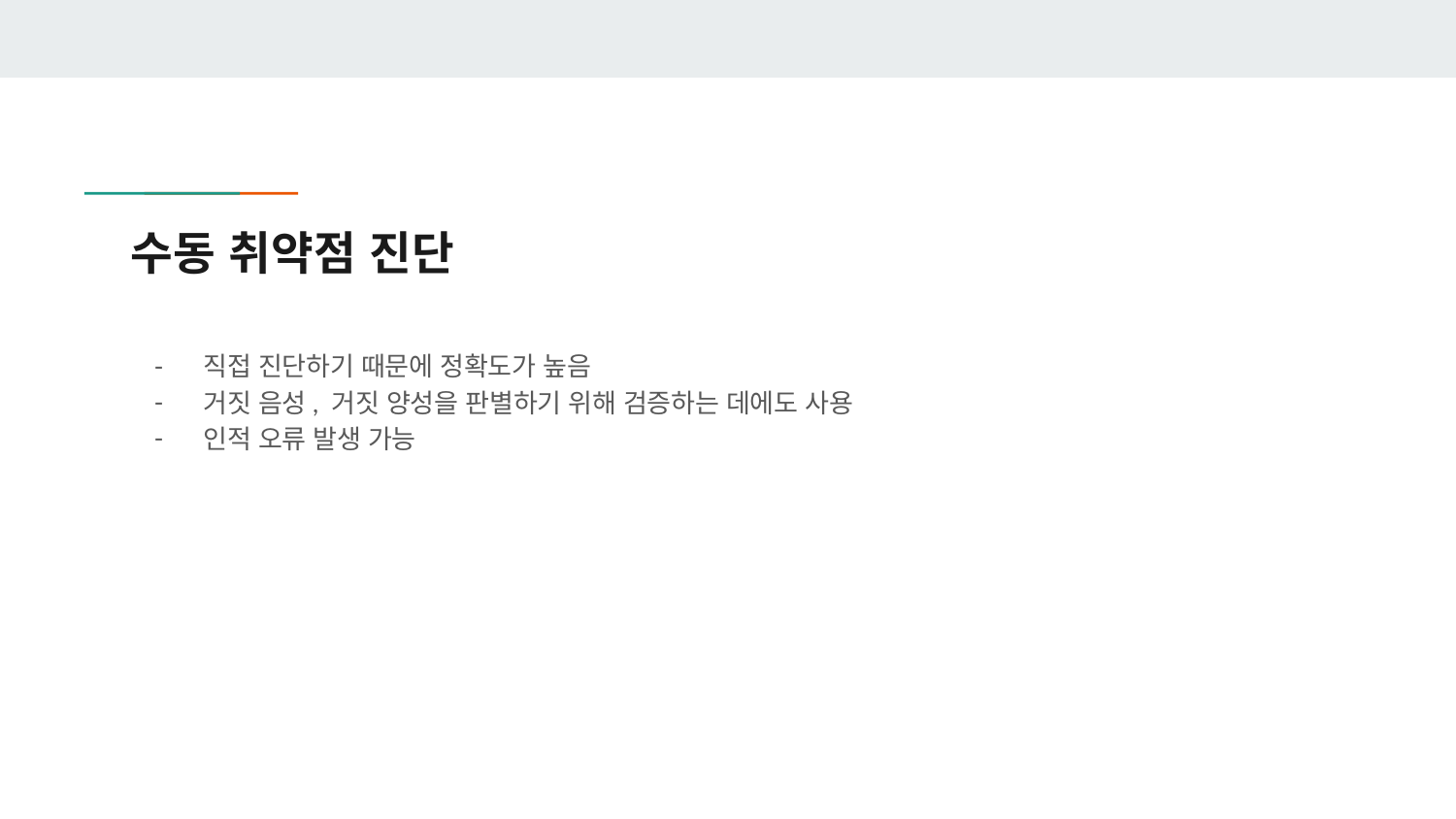

# 수동 취약점 진단
직접 진단하기 때문에 정확도가 높음
거짓 음성, 거짓 양성을 판별하기 위해 검증하는 데에도 사용
인적 오류 발생 가능